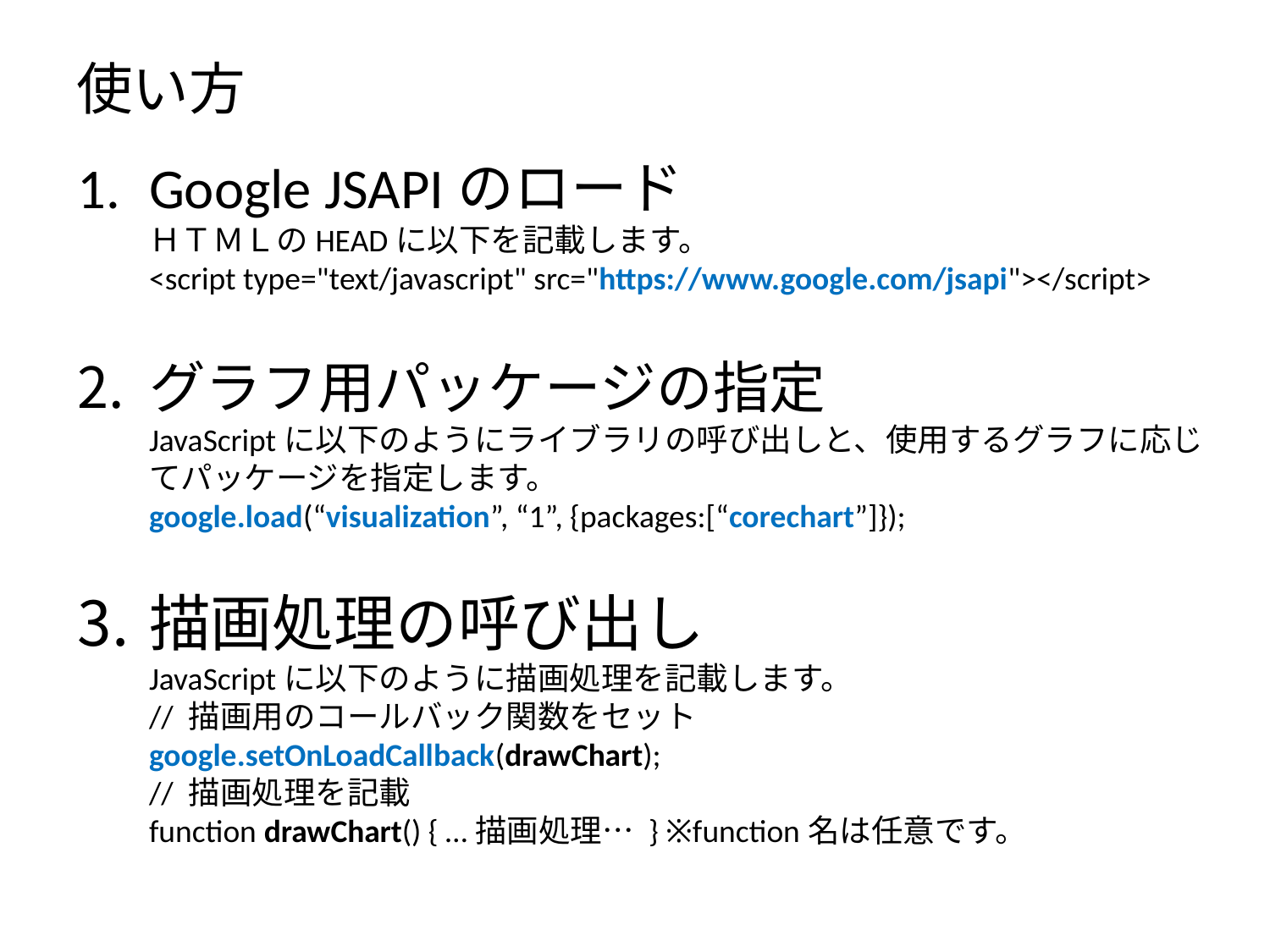

# 使い方
Google JSAPIのロード
ＨＴＭＬのHEADに以下を記載します。
<script type="text/javascript" src="https://www.google.com/jsapi"></script>

グラフ用パッケージの指定
JavaScriptに以下のようにライブラリの呼び出しと、使用するグラフに応じてパッケージを指定します。
google.load(“visualization”, “1”, {packages:[“corechart”]});
描画処理の呼び出し
JavaScriptに以下のように描画処理を記載します。
// 描画用のコールバック関数をセット
google.setOnLoadCallback(drawChart);
// 描画処理を記載
function drawChart() { …描画処理… } ※function名は任意です。